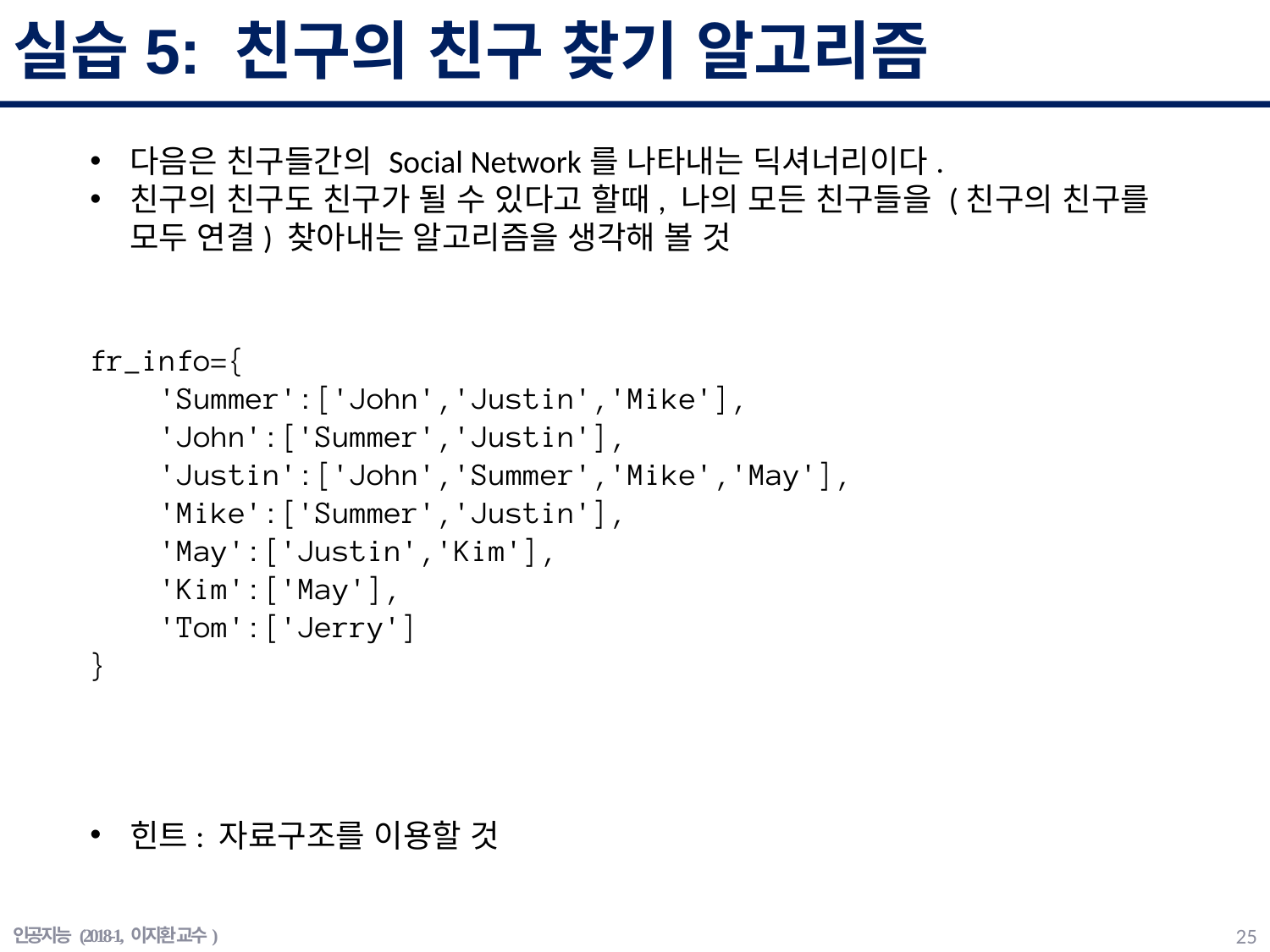

# 실습5: 친구의 친구 찾기 알고리즘
다음은 친구들간의 Social Network를 나타내는 딕셔너리이다.
친구의 친구도 친구가 될 수 있다고 할때, 나의 모든 친구들을 (친구의 친구를 모두 연결) 찾아내는 알고리즘을 생각해 볼 것

fr_info={
    'Summer':['John','Justin','Mike'],
    'John':['Summer','Justin'],
    'Justin':['John','Summer','Mike','May'],
    'Mike':['Summer','Justin'],
    'May':['Justin','Kim'],
    'Kim':['May'],
    'Tom':['Jerry']
}
힌트: 자료구조를 이용할 것
인공지능 (2018-1, 이지환 교수)
25